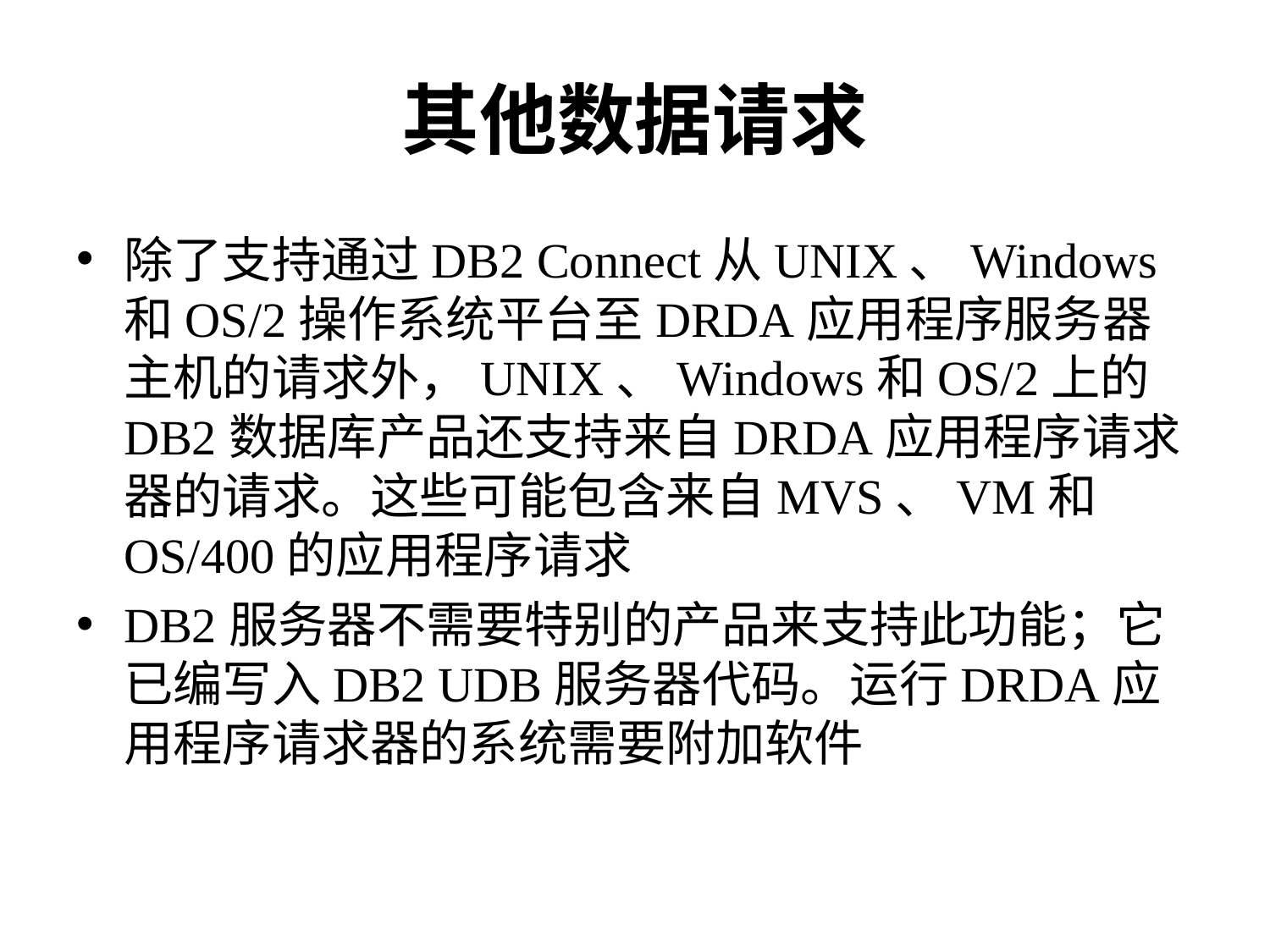

# 其他数据请求
除了支持通过DB2 Connect从UNIX、Windows和OS/2操作系统平台至DRDA应用程序服务器主机的请求外，UNIX、Windows和OS/2上的DB2数据库产品还支持来自DRDA应用程序请求器的请求。这些可能包含来自MVS、VM和OS/400的应用程序请求
DB2服务器不需要特别的产品来支持此功能；它已编写入DB2 UDB服务器代码。运行DRDA应用程序请求器的系统需要附加软件